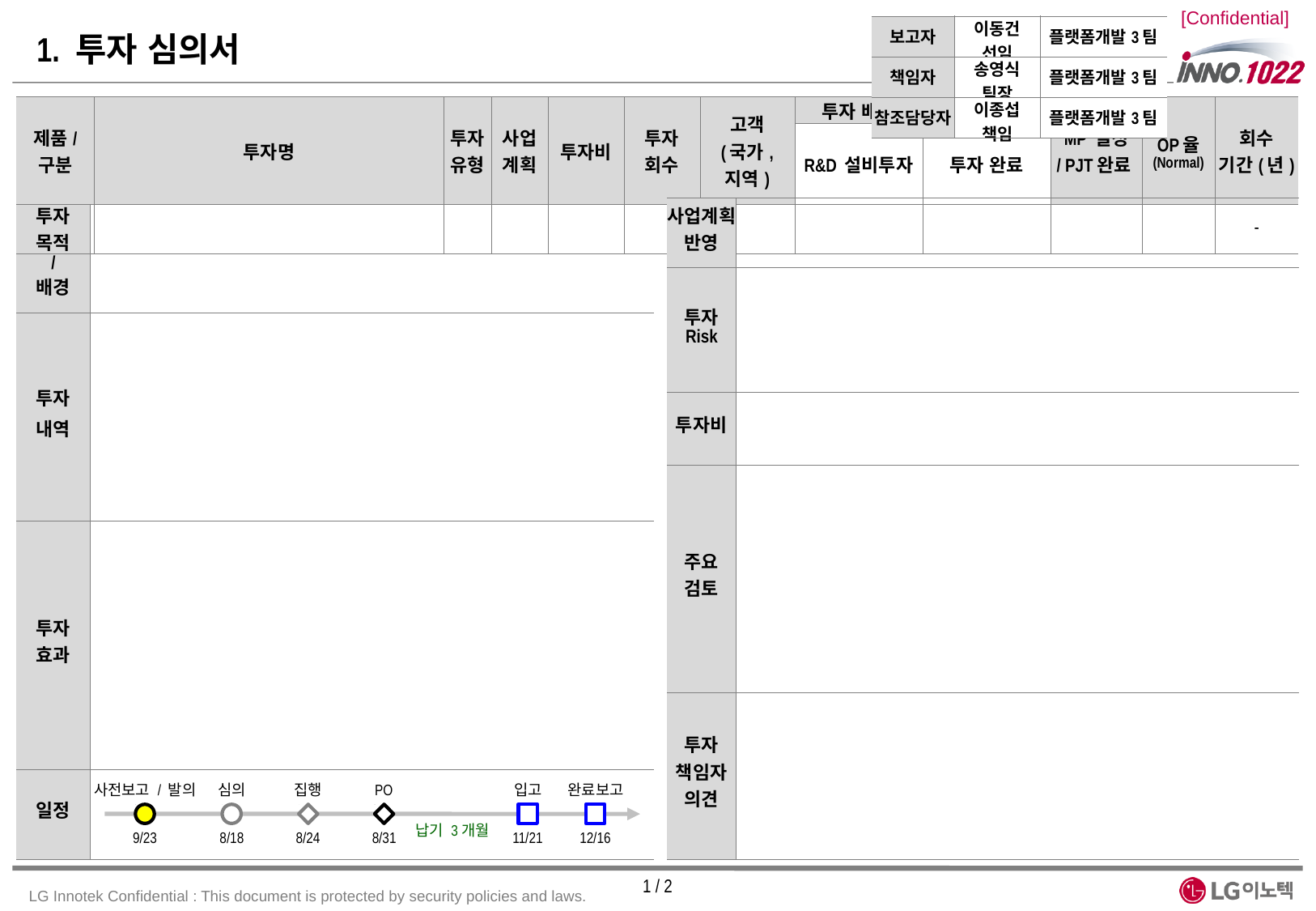

| 보고자 | 이동건 선임 | 플랫폼개발3팀 |
| --- | --- | --- |
| 책임자 | 송영식 팀장 | 플랫폼개발3팀 |
| 참조담당자 | 이종섭 책임 | 플랫폼개발3팀 |
# 1. 투자 심의서
| 제품/ 구분 | 투자명 | 투자 유형 | 사업 계획 | 투자비 | 투자 회수 | 고객 (국가, 지역) | 투자 배경 | 투자KPI | MP 일정 / PJT완료 | OP율 (Normal) | 회수 기간(년) |
| --- | --- | --- | --- | --- | --- | --- | --- | --- | --- | --- | --- |
|  |  |  |  |  |  |  | R&D 설비투자 | 투자 완료 |  |  |  |
|  |  |  |  |  |  |  |  |  |  |  | - |
| 투자 목적 / 배경 |  |
| --- | --- |
| 투자 내역 |  |
| 투자 효과 |  |
| 일정 |  |
| 사업계획 반영 |  |
| --- | --- |
| 투자 Risk |  |
| 투자비 |  |
| 주요 검토 |  |
| 투자 책임자 의견 |  |
사전보고 / 발의

9/23
심의

8/18
집행

8/24
PO

8/31
입고

11/21
완료보고

12/16

납기 3개월
1 / 2